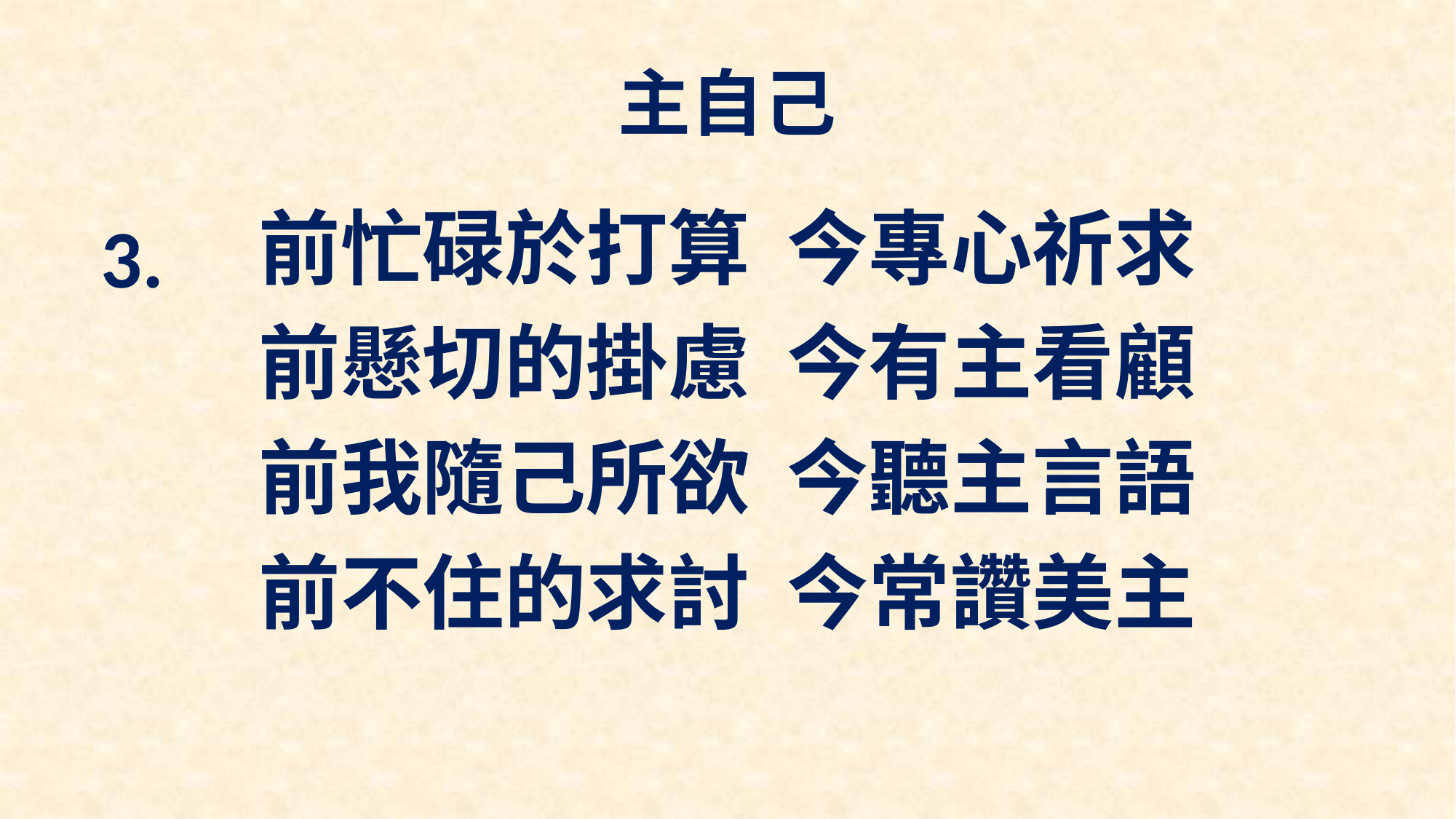

# 主自己
前忙碌於打算  今專心祈求
前懸切的掛慮  今有主看顧
前我隨己所欲  今聽主言語
前不住的求討  今常讚美主
3.